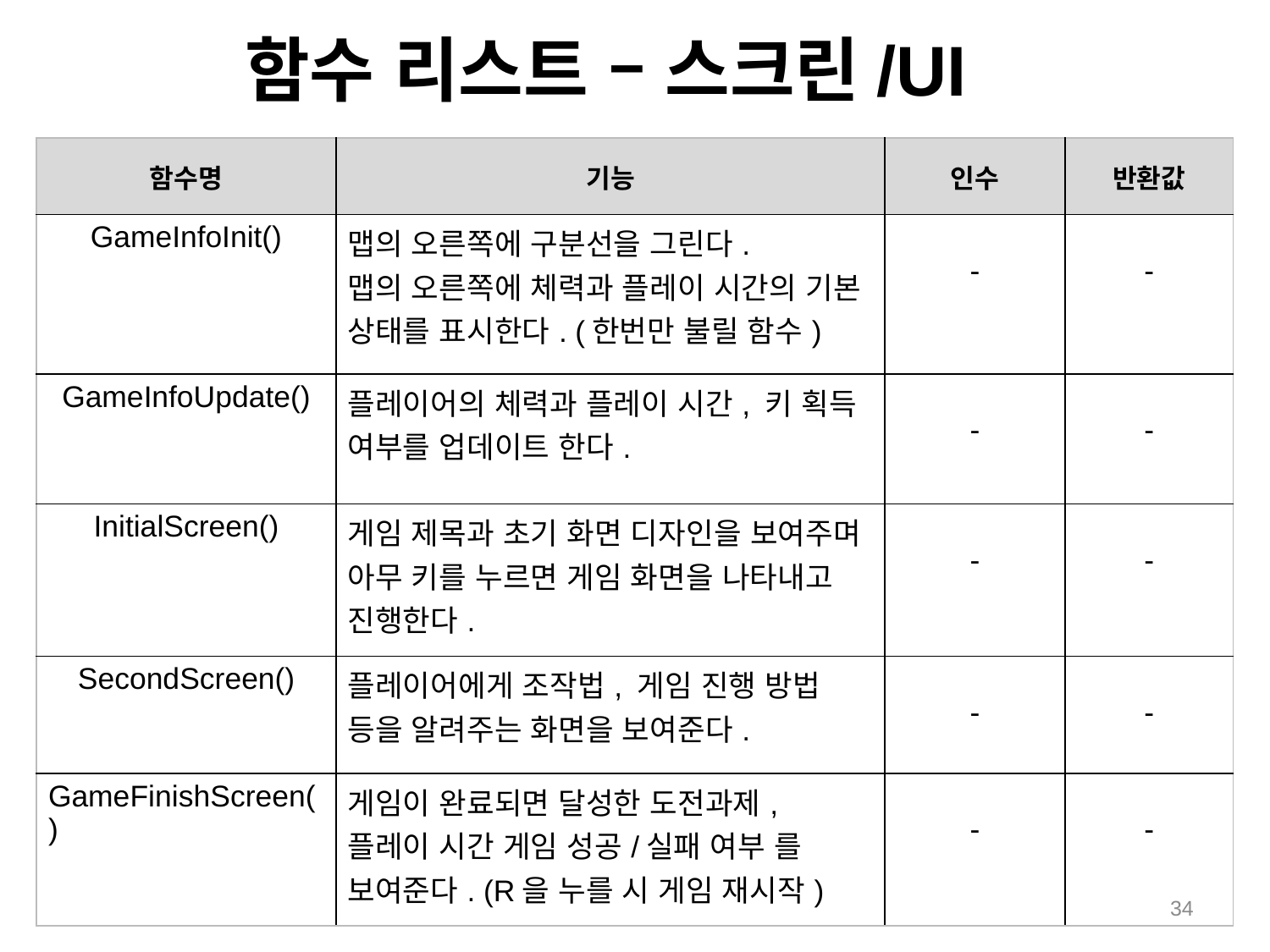

함수 리스트 – 스크린/UI
| 함수명 | 기능 | 인수 | 반환값 |
| --- | --- | --- | --- |
| GameInfoInit() | 맵의 오른쪽에 구분선을 그린다. 맵의 오른쪽에 체력과 플레이 시간의 기본 상태를 표시한다. (한번만 불릴 함수) | - | - |
| GameInfoUpdate() | 플레이어의 체력과 플레이 시간, 키 획득 여부를 업데이트 한다. | - | - |
| InitialScreen() | 게임 제목과 초기 화면 디자인을 보여주며 아무 키를 누르면 게임 화면을 나타내고 진행한다. | - | - |
| SecondScreen() | 플레이어에게 조작법, 게임 진행 방법 등을 알려주는 화면을 보여준다. | - | - |
| GameFinishScreen() | 게임이 완료되면 달성한 도전과제, 플레이 시간 게임 성공/실패 여부 를 보여준다. (R을 누를 시 게임 재시작) | - | - |
34